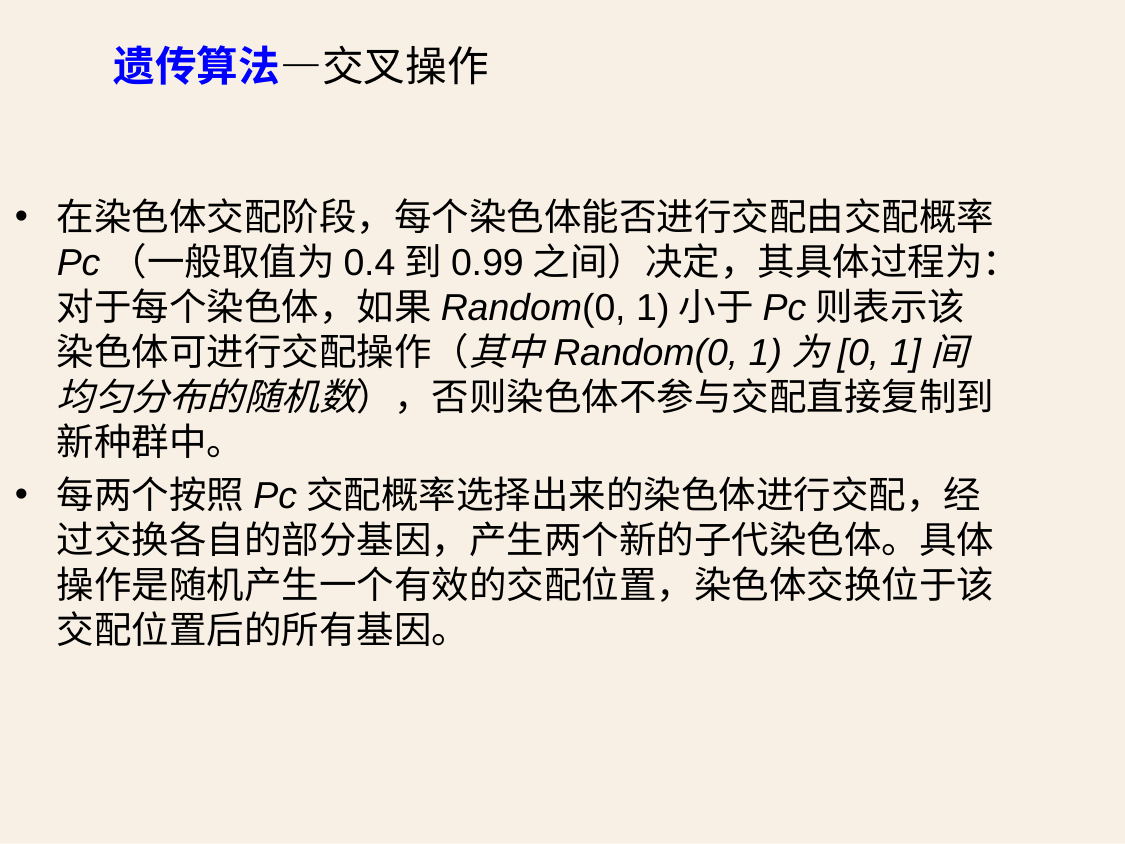

遗传算法—交叉操作
在染色体交配阶段，每个染色体能否进行交配由交配概率Pc（一般取值为0.4到0.99之间）决定，其具体过程为：对于每个染色体，如果Random(0, 1)小于Pc则表示该染色体可进行交配操作（其中Random(0, 1)为[0, 1]间均匀分布的随机数），否则染色体不参与交配直接复制到新种群中。
每两个按照Pc交配概率选择出来的染色体进行交配，经过交换各自的部分基因，产生两个新的子代染色体。具体操作是随机产生一个有效的交配位置，染色体交换位于该交配位置后的所有基因。